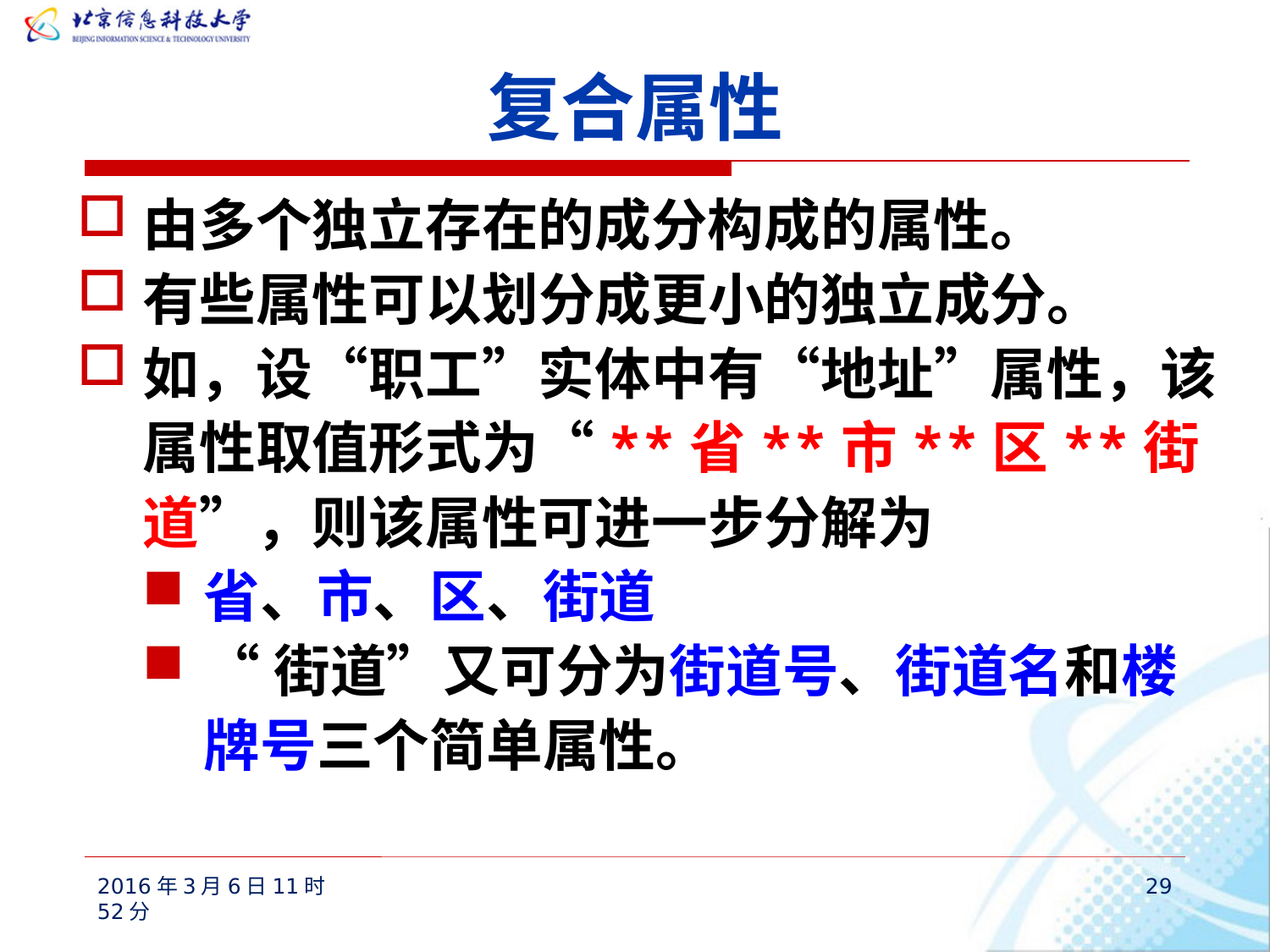

# 复合属性
由多个独立存在的成分构成的属性。
有些属性可以划分成更小的独立成分。
如，设“职工”实体中有“地址”属性，该属性取值形式为“**省**市**区**街道”，则该属性可进一步分解为
省、市、区、街道
“街道”又可分为街道号、街道名和楼牌号三个简单属性。
2016年3月6日11时52分
29